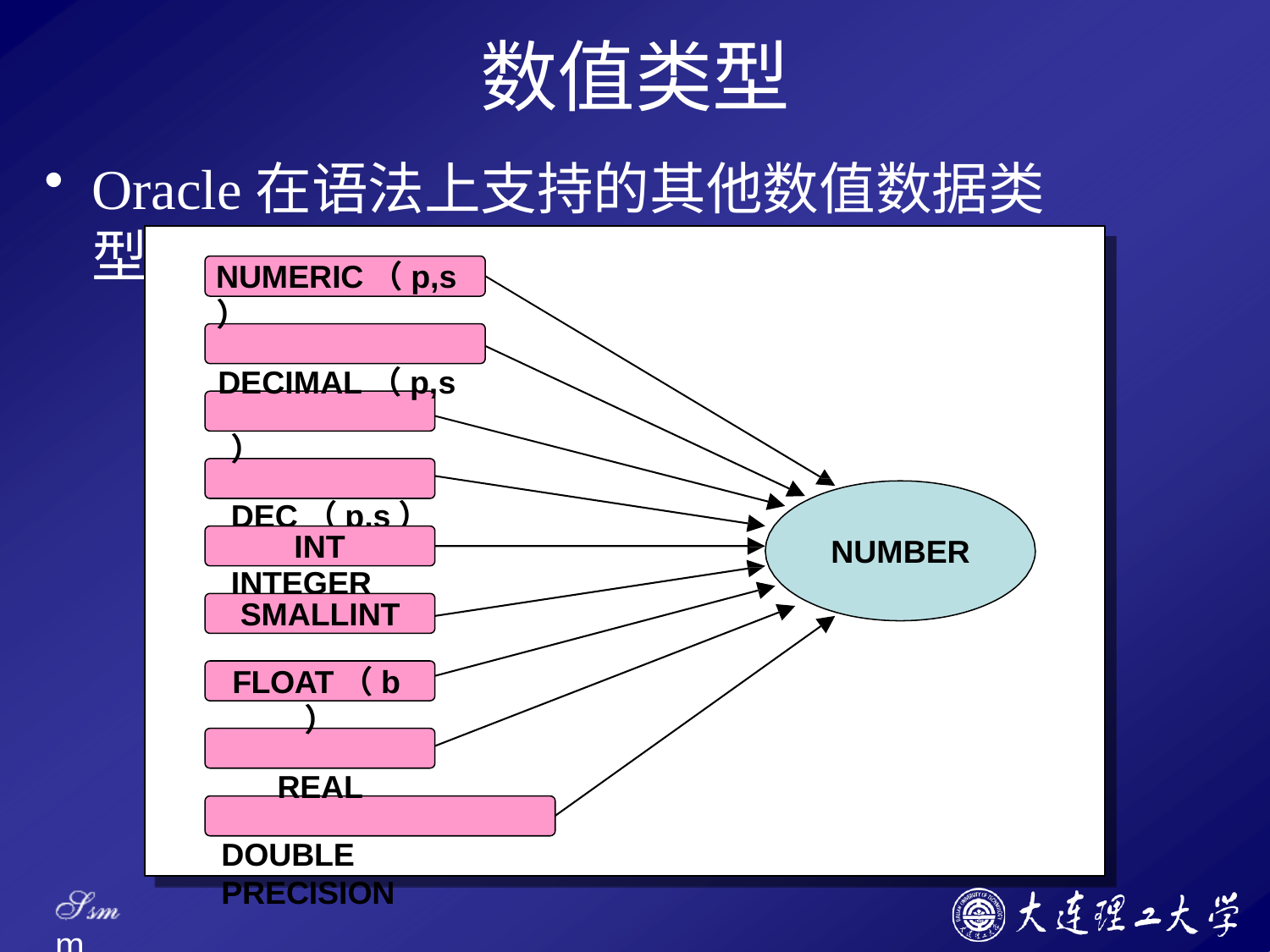

# 数值类型
Oracle在语法上支持的其他数值数据类型

NUMERIC（p,s）
DECIMAL（p,s）  DEC（p,s）  INTEGER

INT

NUMBER

SMALLINT
FLOAT（b）
REAL
DOUBLE PRECISION

Ssm